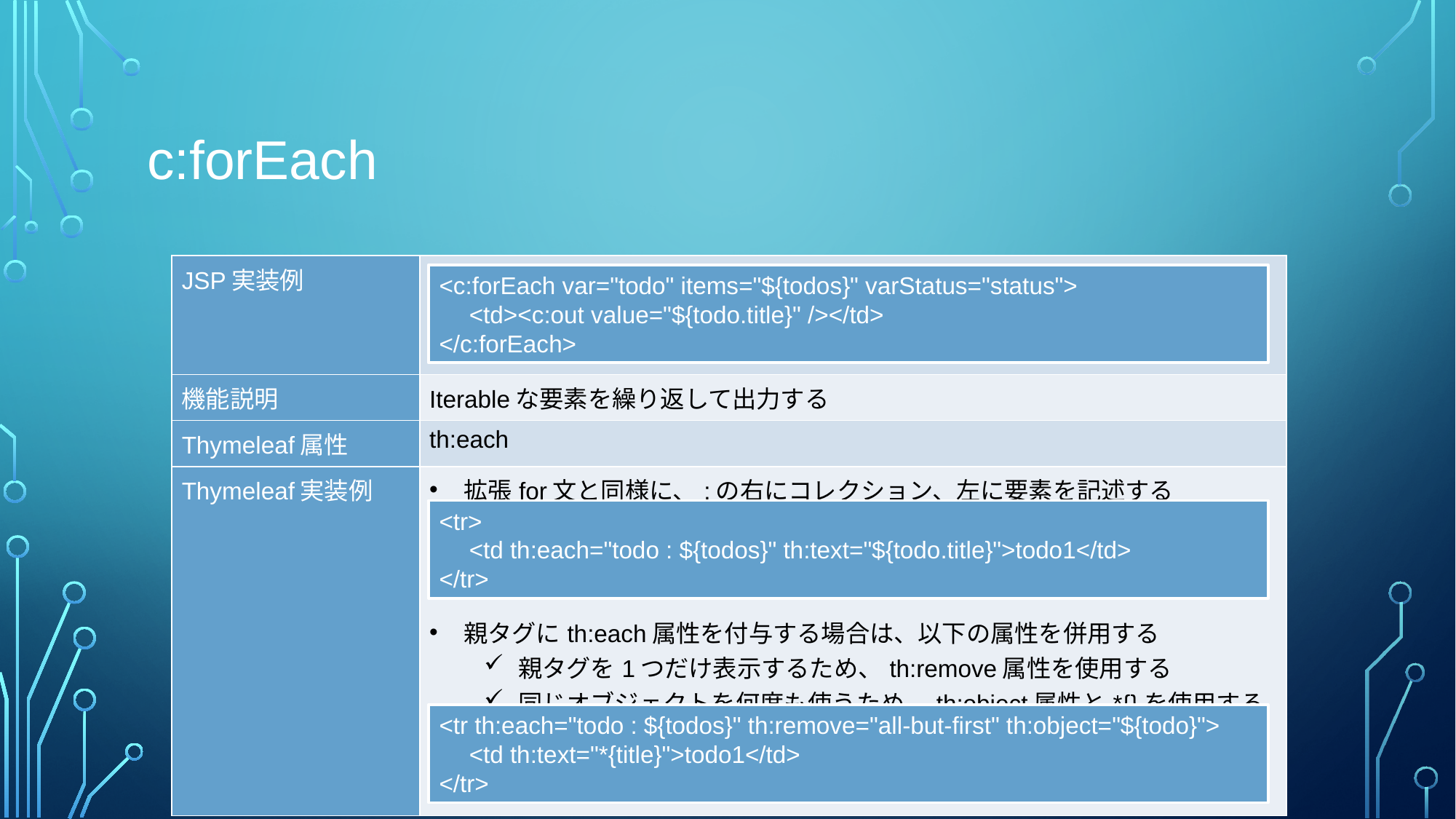

# c:forEach
| JSP実装例 |  |
| --- | --- |
| 機能説明 | Iterableな要素を繰り返して出力する |
| Thymeleaf属性 | th:each |
| Thymeleaf実装例 | 拡張for文と同様に、:の右にコレクション、左に要素を記述する 親タグにth:each属性を付与する場合は、以下の属性を併用する 親タグを1つだけ表示するため、th:remove属性を使用する 同じオブジェクトを何度も使うため、th:object属性と\*{}を使用する |
<c:forEach var="todo" items="${todos}" varStatus="status">
　<td><c:out value="${todo.title}" /></td>
</c:forEach>
<tr>
　<td th:each="todo : ${todos}" th:text="${todo.title}">todo1</td>
</tr>
<tr th:each="todo : ${todos}" th:remove="all-but-first" th:object="${todo}">
　<td th:text="*{title}">todo1</td>
</tr>